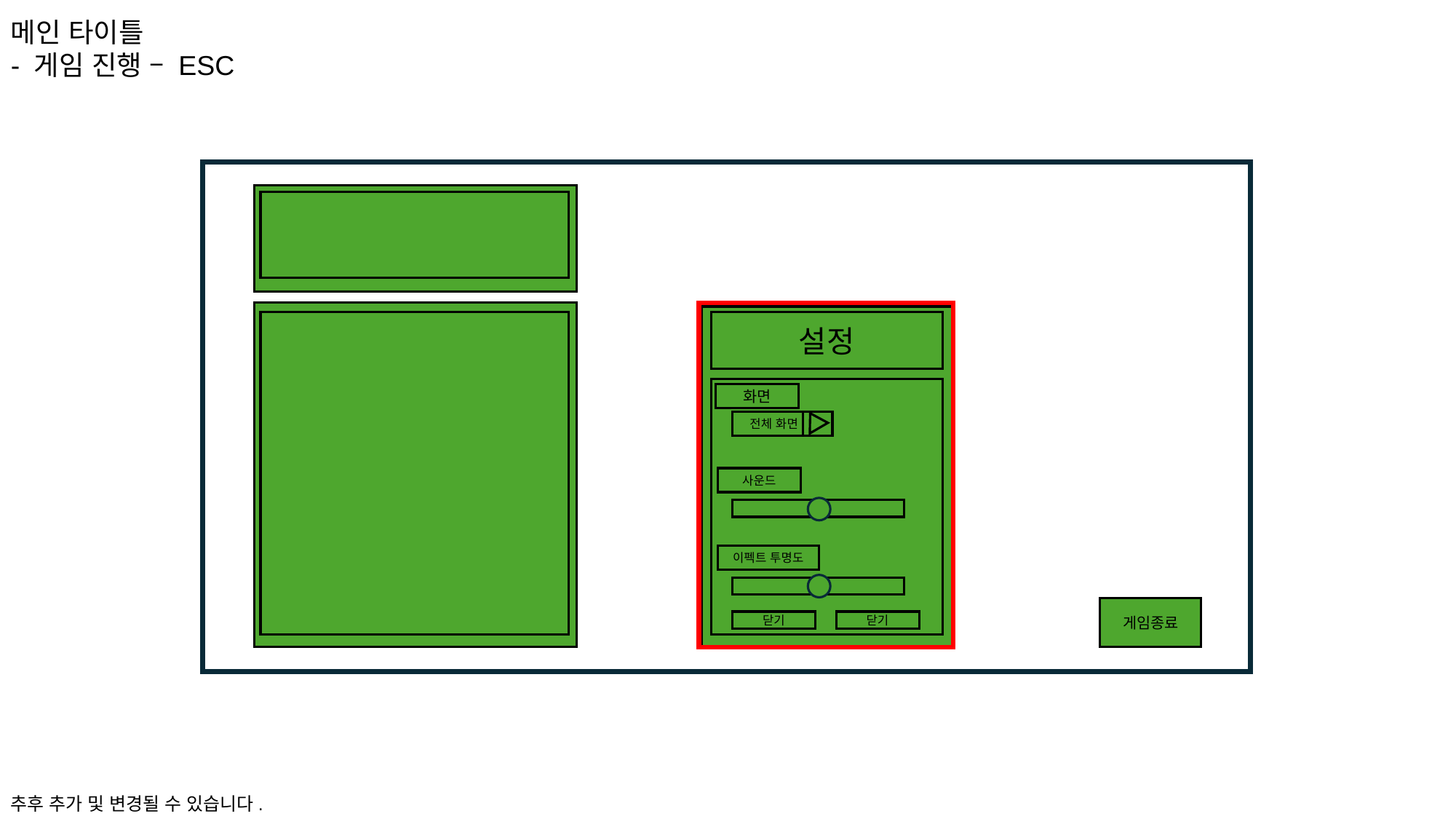

메인 타이틀
- 게임 진행 – ESC

설정

게임 시작
화면
전체 화면

정비
사운드

조작 방법
이펙트 투명도
게임 설정

게임종료
닫기
닫기
추후 추가 및 변경될 수 있습니다.